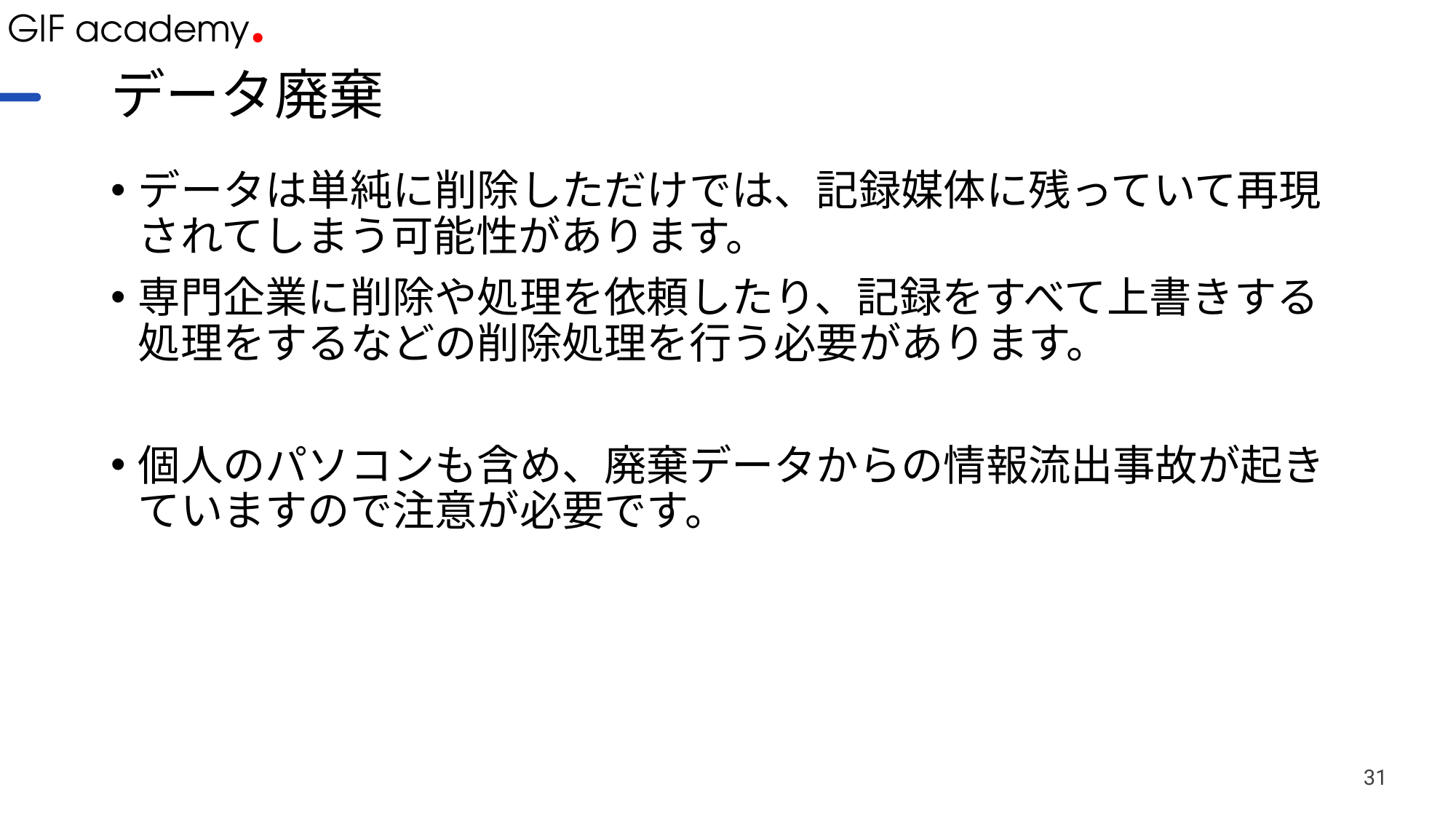

# データ廃棄
データは単純に削除しただけでは、記録媒体に残っていて再現されてしまう可能性があります。
専門企業に削除や処理を依頼したり、記録をすべて上書きする処理をするなどの削除処理を行う必要があります。

個人のパソコンも含め、廃棄データからの情報流出事故が起きていますので注意が必要です。
31